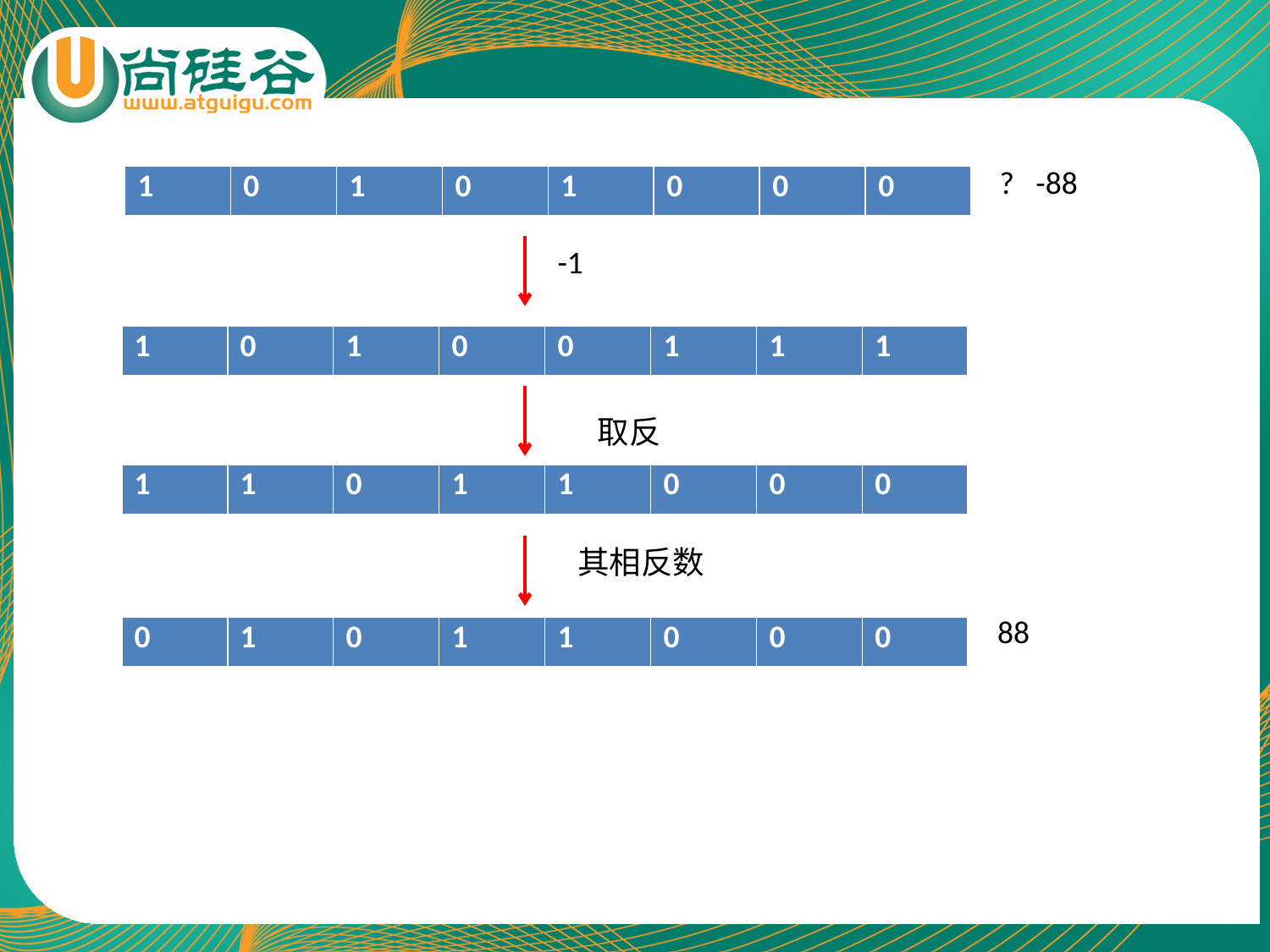

?   -88
| 1 | 0 | 1 | 0 | 1 | 0 | 0 | 0 |
| --- | --- | --- | --- | --- | --- | --- | --- |
-1
| 1 | 0 | 1 | 0 | 0 | 1 | 1 | 1 |
| --- | --- | --- | --- | --- | --- | --- | --- |
取反
| 1 | 1 | 0 | 1 | 1 | 0 | 0 | 0 |
| --- | --- | --- | --- | --- | --- | --- | --- |
其相反数
88
| 0 | 1 | 0 | 1 | 1 | 0 | 0 | 0 |
| --- | --- | --- | --- | --- | --- | --- | --- |